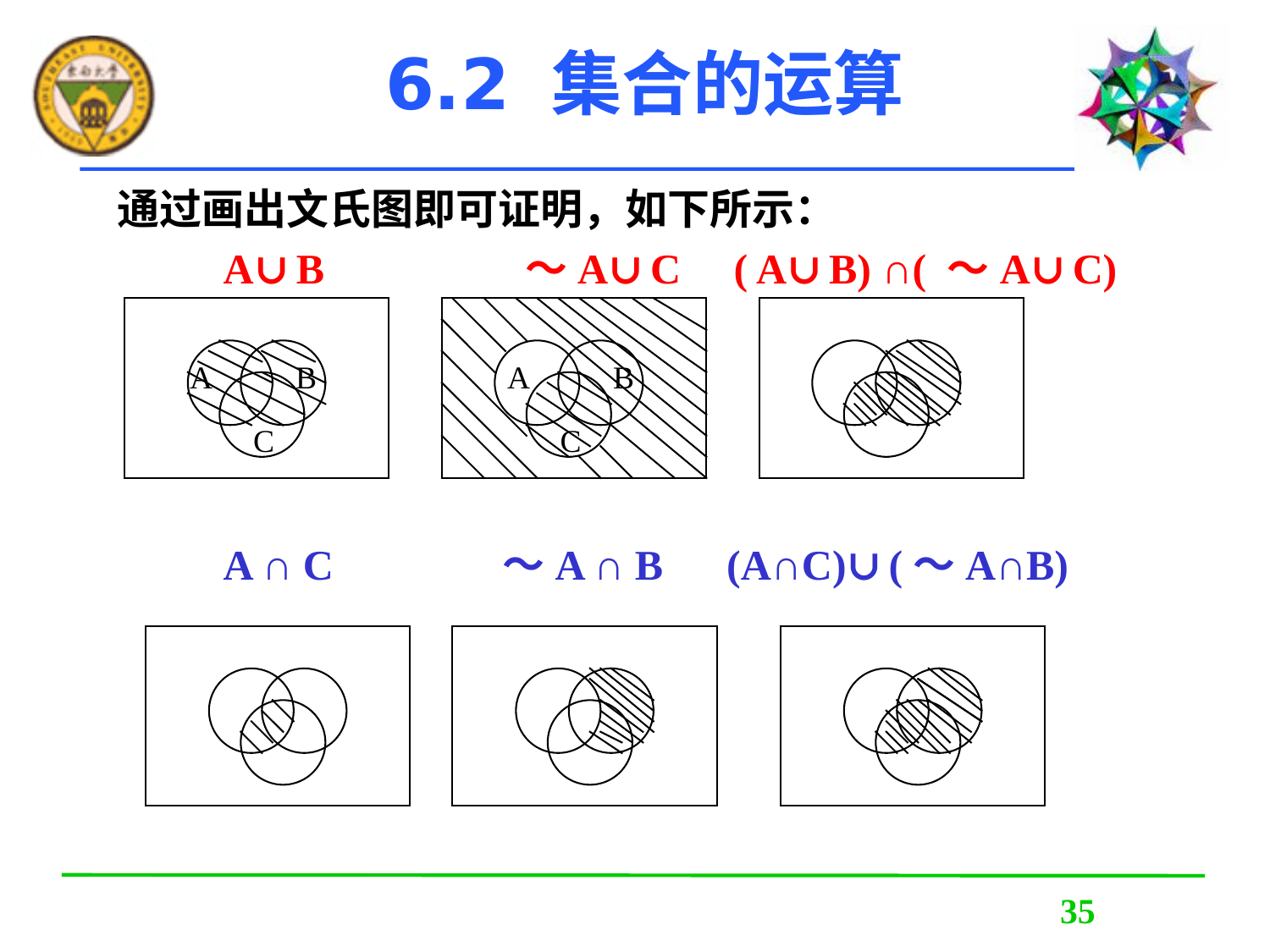

# 6.2 集合的运算
通过画出文氏图即可证明，如下所示：
          A∪B                  ～A∪C     ( A∪B) ∩( ～A∪C)

          A ∩ C               ～A ∩ B      (A∩C)∪(～A∩B)

A
B
A
B

C
C